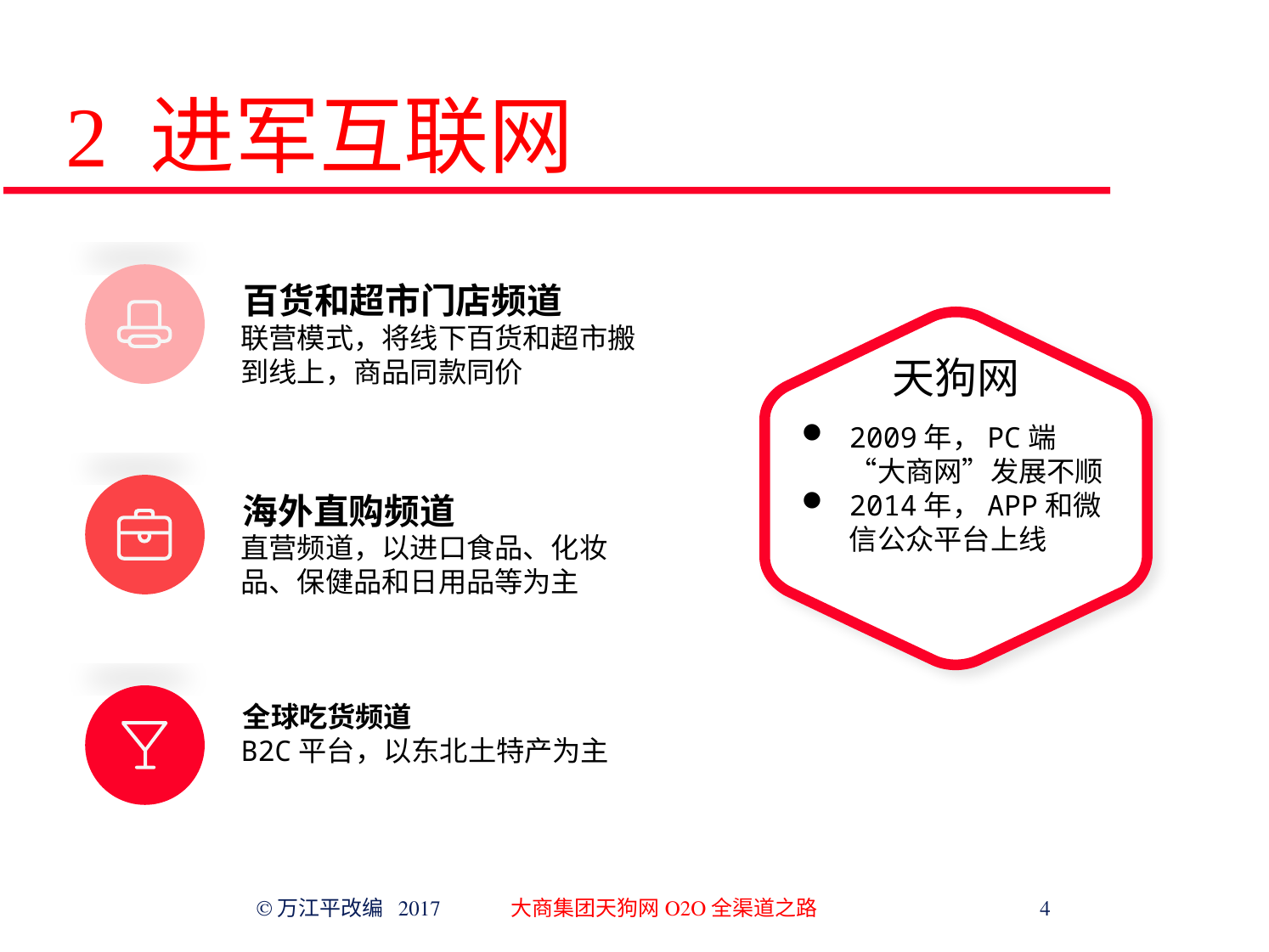

# 2 进军互联网

百货和超市门店频道

2009年，PC端“大商网”发展不顺
2014年，APP和微信公众平台上线
联营模式，将线下百货和超市搬到线上，商品同款同价
天狗网

海外直购频道

直营频道，以进口食品、化妆品、保健品和日用品等为主

全球吃货频道

B2C平台，以东北土特产为主